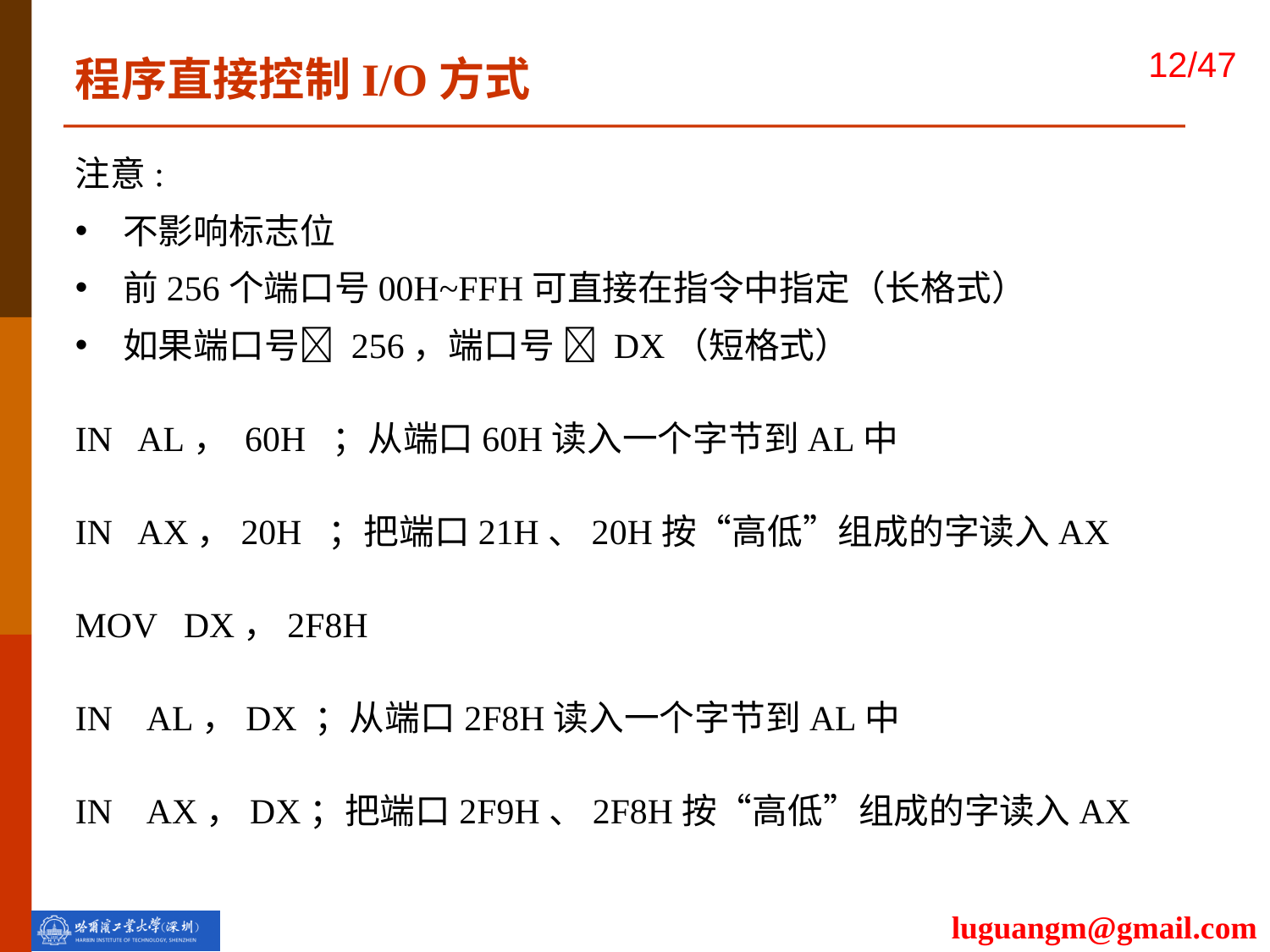

程序直接控制I/O方式
注意:
不影响标志位
前256个端口号00H~FFH可直接在指令中指定（长格式）
如果端口号≥ 256，端口号 → DX（短格式）

IN   AL， 60H  ；从端口60H读入一个字节到AL中

IN   AX，20H  ；把端口21H、20H按“高低”组成的字读入AX

MOV   DX，2F8H

IN    AL，DX ；从端口2F8H读入一个字节到AL中

IN    AX，DX；把端口2F9H、2F8H按“高低”组成的字读入AX